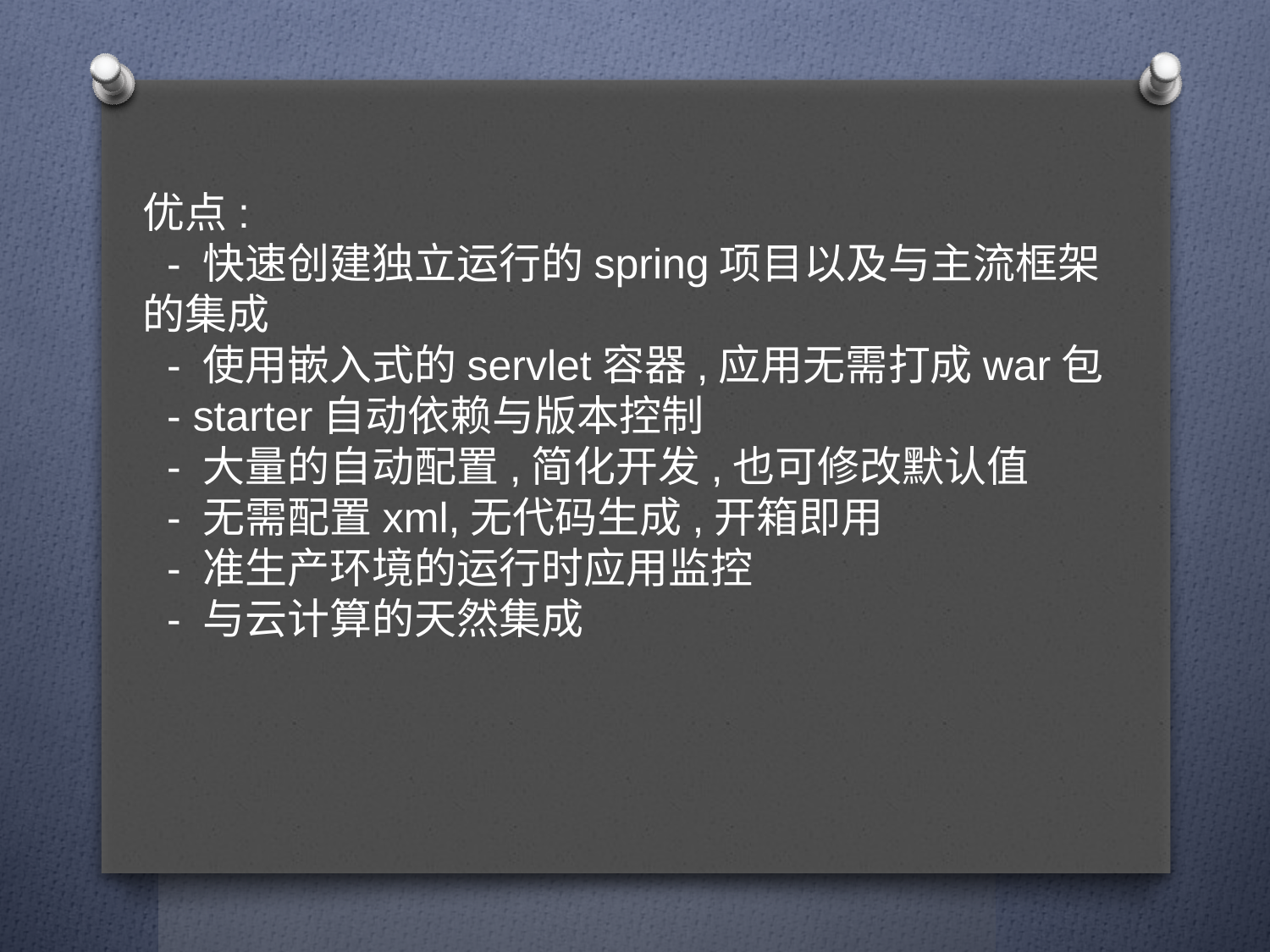

优点:
  - 快速创建独立运行的spring项目以及与主流框架的集成
  - 使用嵌入式的servlet容器,应用无需打成war包
  - starter自动依赖与版本控制
  - 大量的自动配置,简化开发,也可修改默认值
  - 无需配置xml,无代码生成,开箱即用
  - 准生产环境的运行时应用监控
  - 与云计算的天然集成